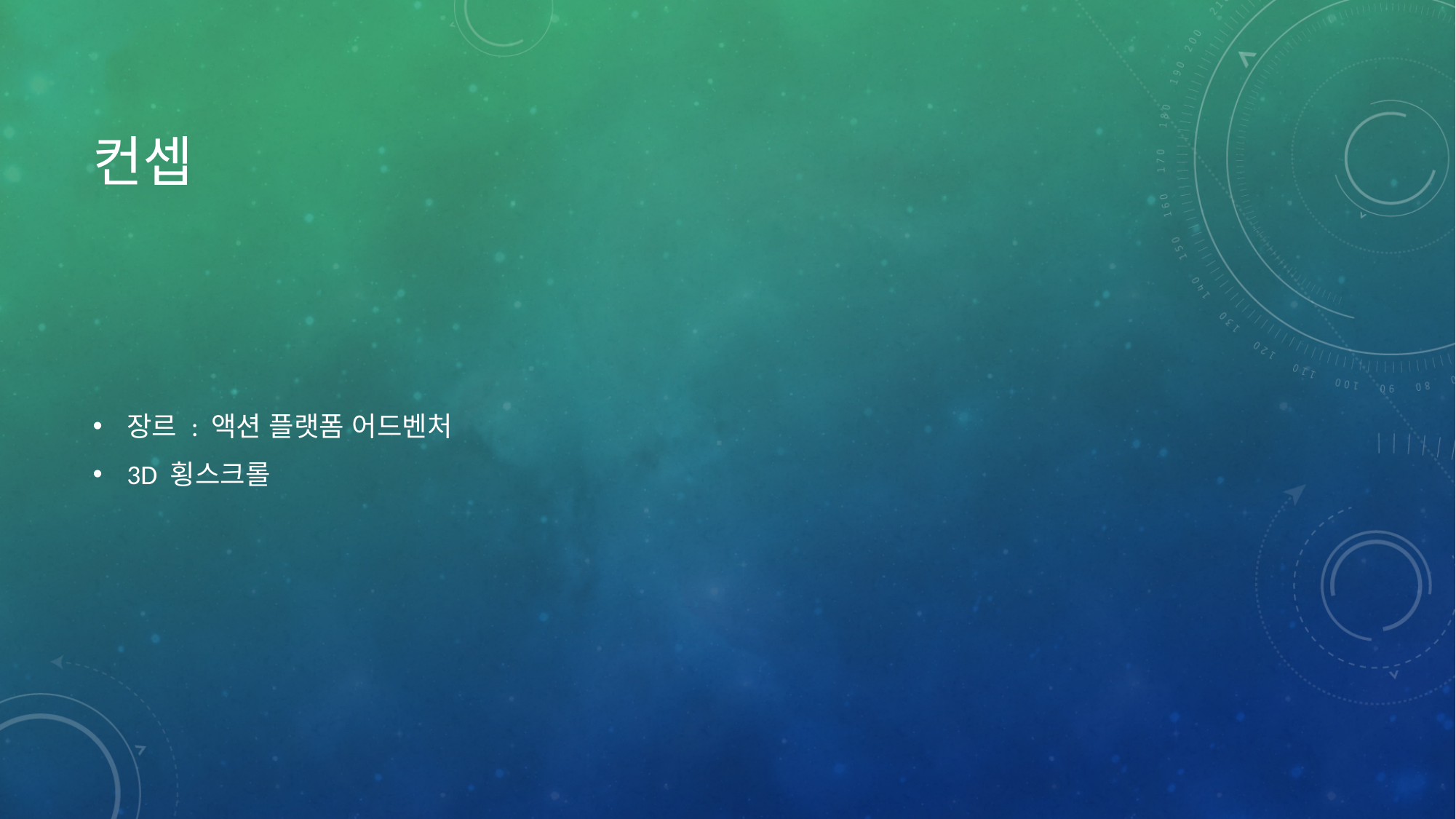

# 컨셉
장르 : 액션 플랫폼 어드벤처
3D 횡스크롤